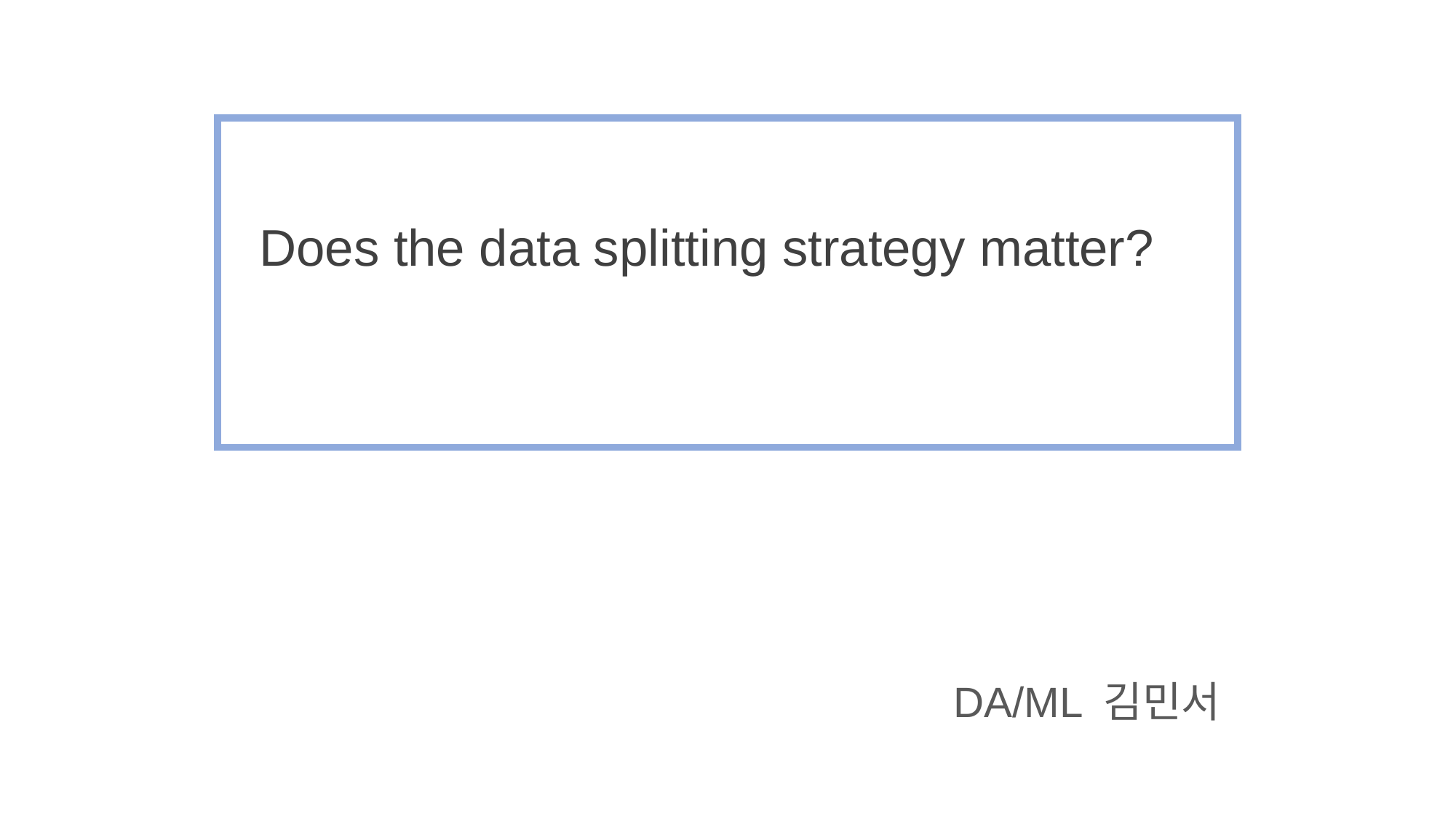

Does the data splitting strategy matter?
DA/ML 김민서